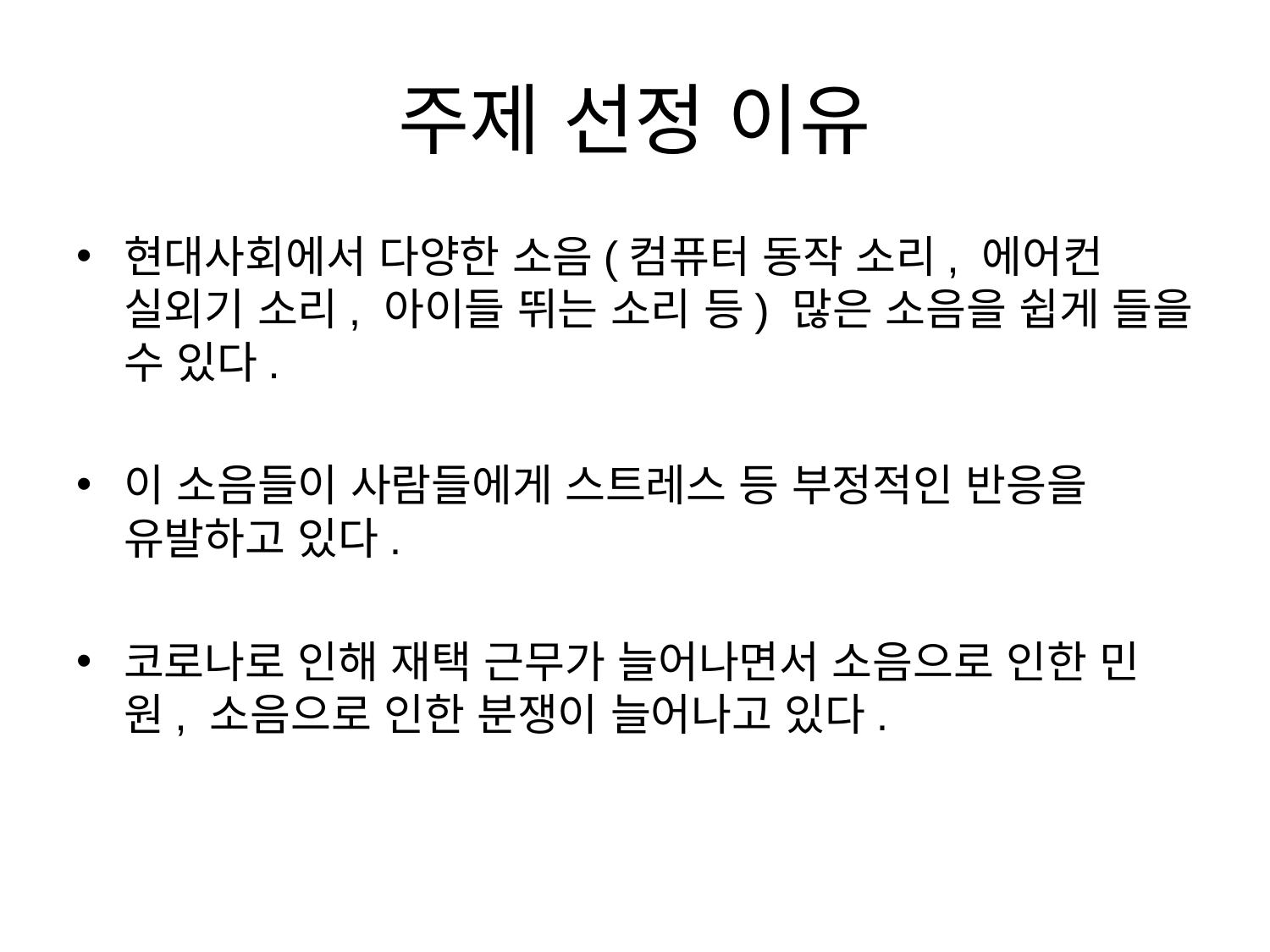

# 주제 선정 이유
현대사회에서 다양한 소음(컴퓨터 동작 소리, 에어컨 실외기 소리, 아이들 뛰는 소리 등) 많은 소음을 쉽게 들을 수 있다.

이 소음들이 사람들에게 스트레스 등 부정적인 반응을 유발하고 있다.

코로나로 인해 재택 근무가 늘어나면서 소음으로 인한 민원, 소음으로 인한 분쟁이 늘어나고 있다.